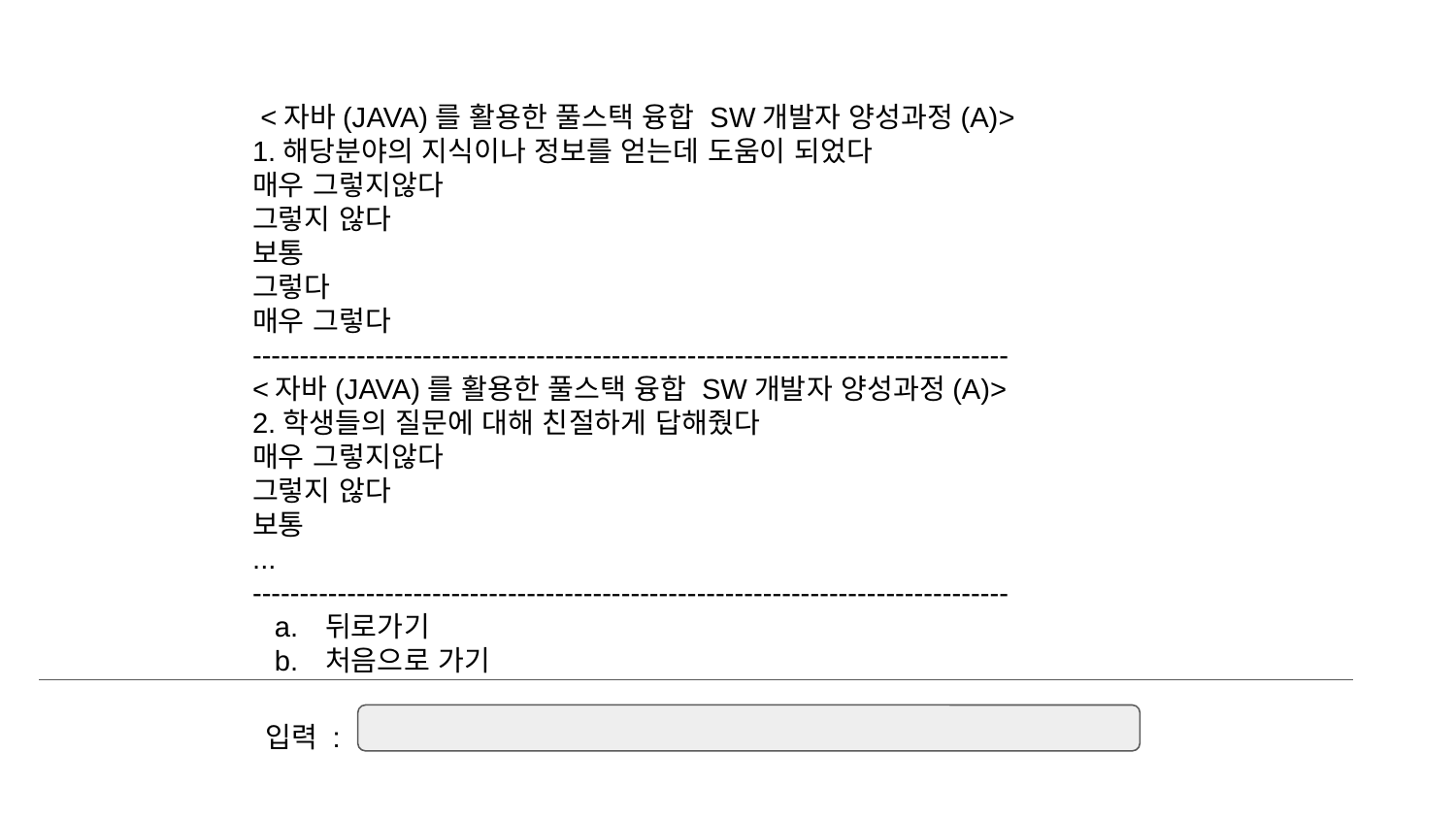

<자바(JAVA)를 활용한 풀스택 융합 SW개발자 양성과정(A)>
1.해당분야의 지식이나 정보를 얻는데 도움이 되었다
매우 그렇지않다
그렇지 않다
보통
그렇다
매우 그렇다
--------------------------------------------------------------------------------
<자바(JAVA)를 활용한 풀스택 융합 SW개발자 양성과정(A)>
2.학생들의 질문에 대해 친절하게 답해줬다
매우 그렇지않다
그렇지 않다
보통
...
--------------------------------------------------------------------------------
뒤로가기
처음으로 가기

입력 :